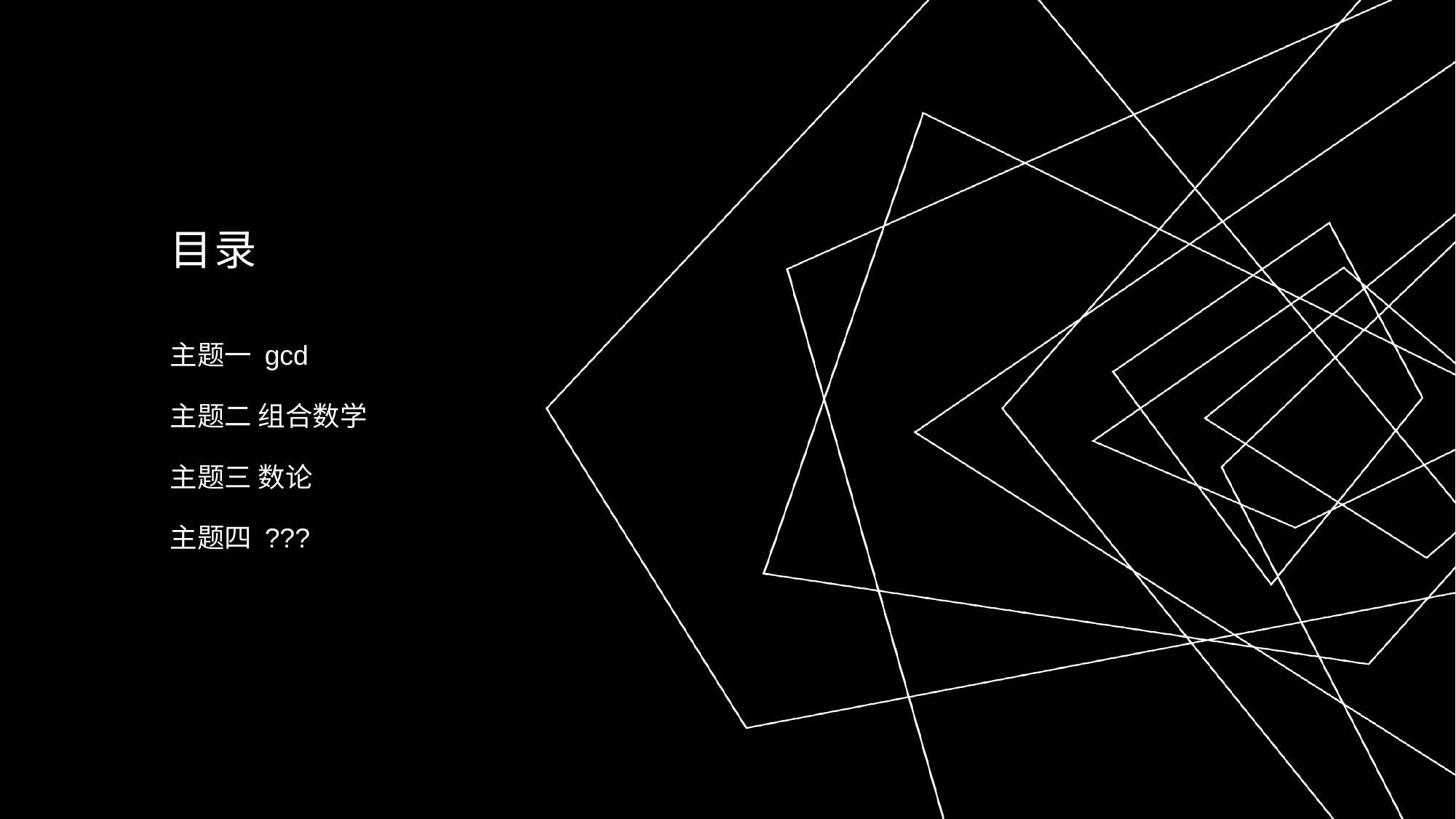

# 目录
主题一 gcd
主题二 组合数学
主题三 数论
主题四 ???
2